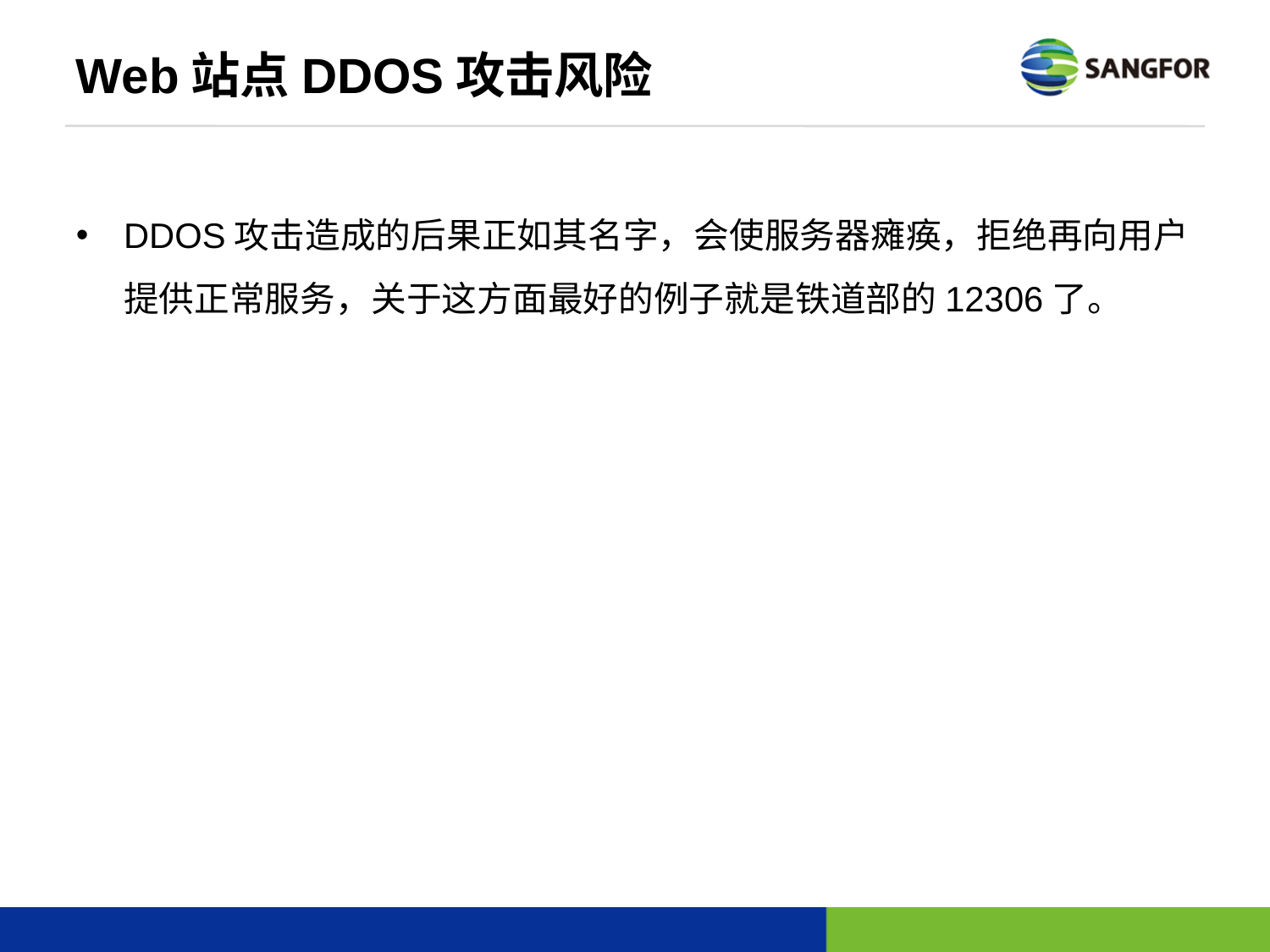

# Web站点DDOS攻击风险
DDOS攻击造成的后果正如其名字，会使服务器瘫痪，拒绝再向用户提供正常服务，关于这方面最好的例子就是铁道部的12306了。